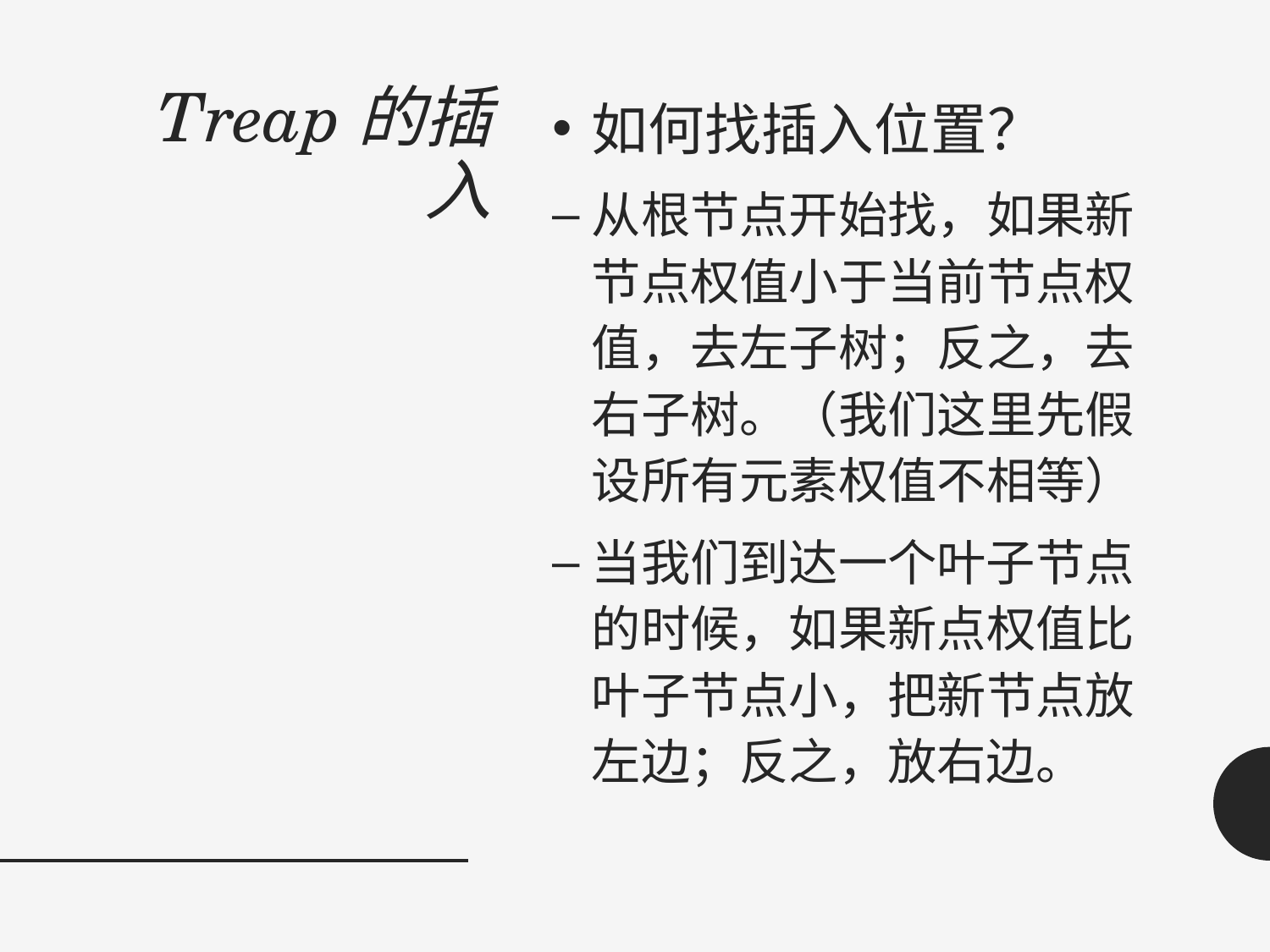

# Treap的插入
如何找插入位置？
从根节点开始找，如果新节点权值小于当前节点权值，去左子树；反之，去右子树。（我们这里先假设所有元素权值不相等）
当我们到达一个叶子节点的时候，如果新点权值比叶子节点小，把新节点放左边；反之，放右边。